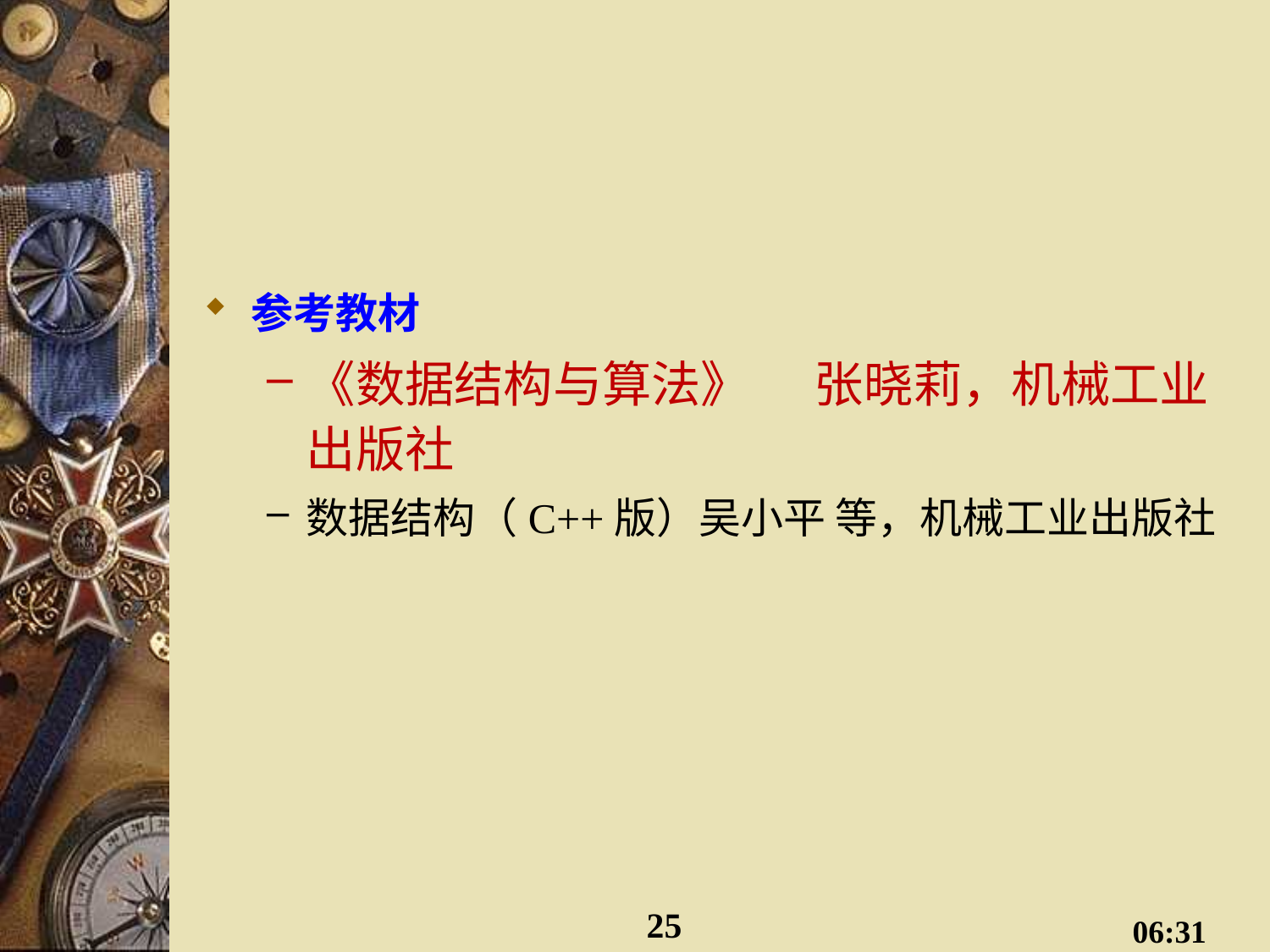

#
参考教材：
《数据结构与算法》	张晓莉，机械工业出版社
数据结构（C++版）吴小平 等，机械工业出版社